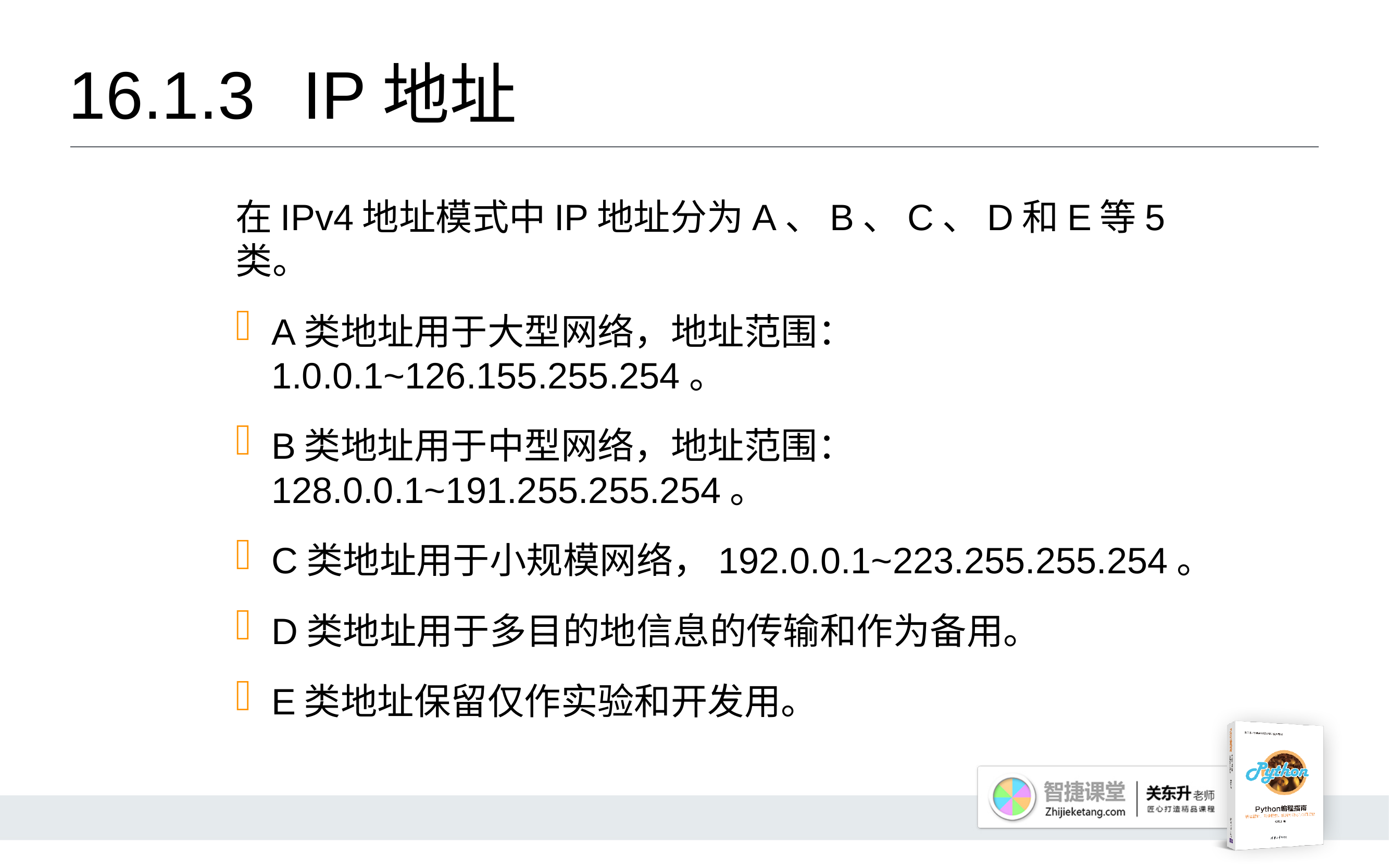

# 16.1.3 	IP地址
在IPv4地址模式中IP地址分为A、B、C、D和E等5类。
	A类地址用于大型网络，地址范围：1.0.0.1~126.155.255.254。
	B类地址用于中型网络，地址范围：128.0.0.1~191.255.255.254。
	C类地址用于小规模网络，192.0.0.1~223.255.255.254。
	D类地址用于多目的地信息的传输和作为备用。
	E类地址保留仅作实验和开发用。